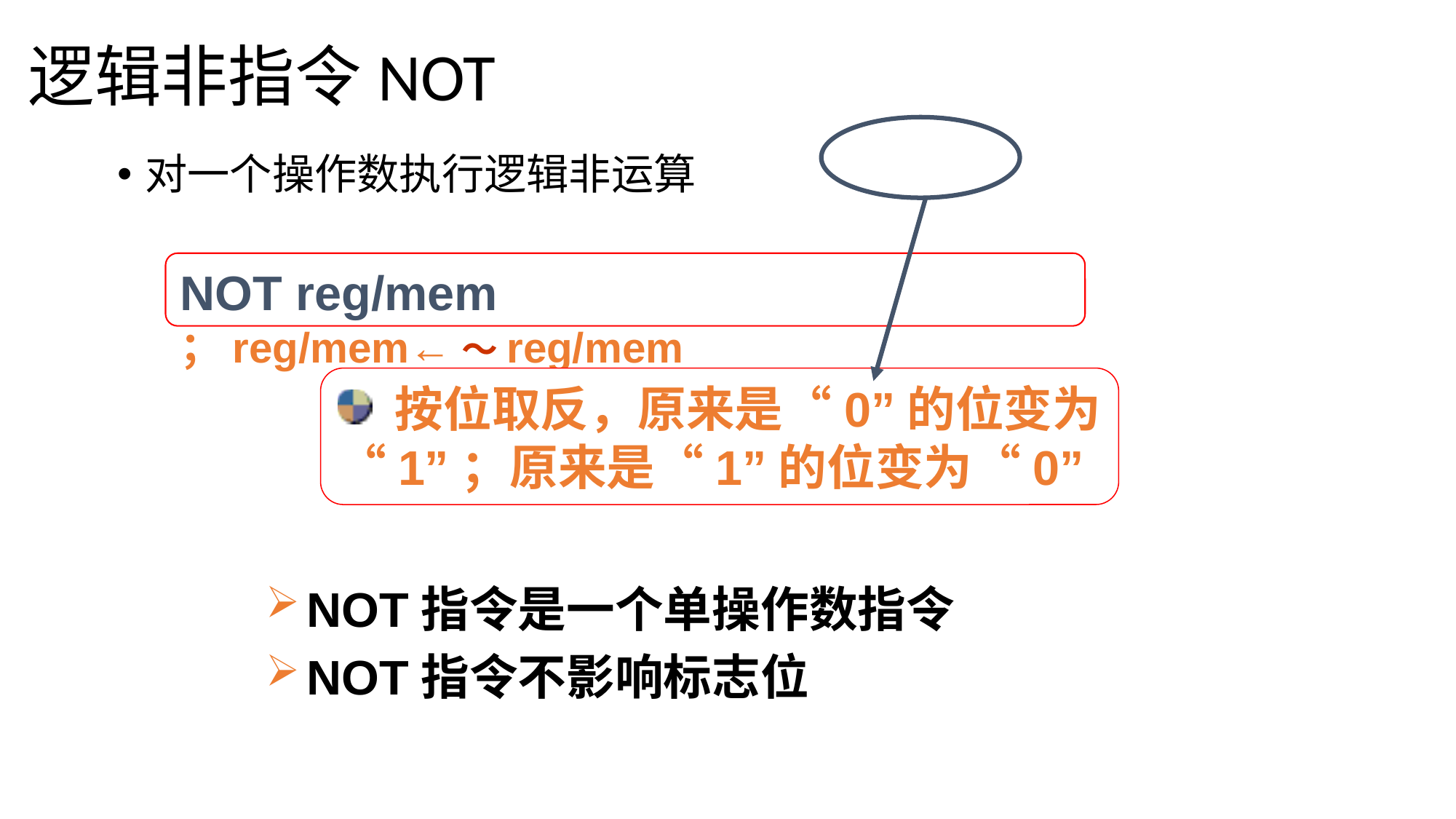

# 逻辑非指令NOT

对一个操作数执行逻辑非运算
NOT reg/mem	；reg/mem←～reg/mem
 按位取反，原来是“0”的位变为“1”；原来是“1”的位变为“0”
NOT指令是一个单操作数指令
NOT指令不影响标志位